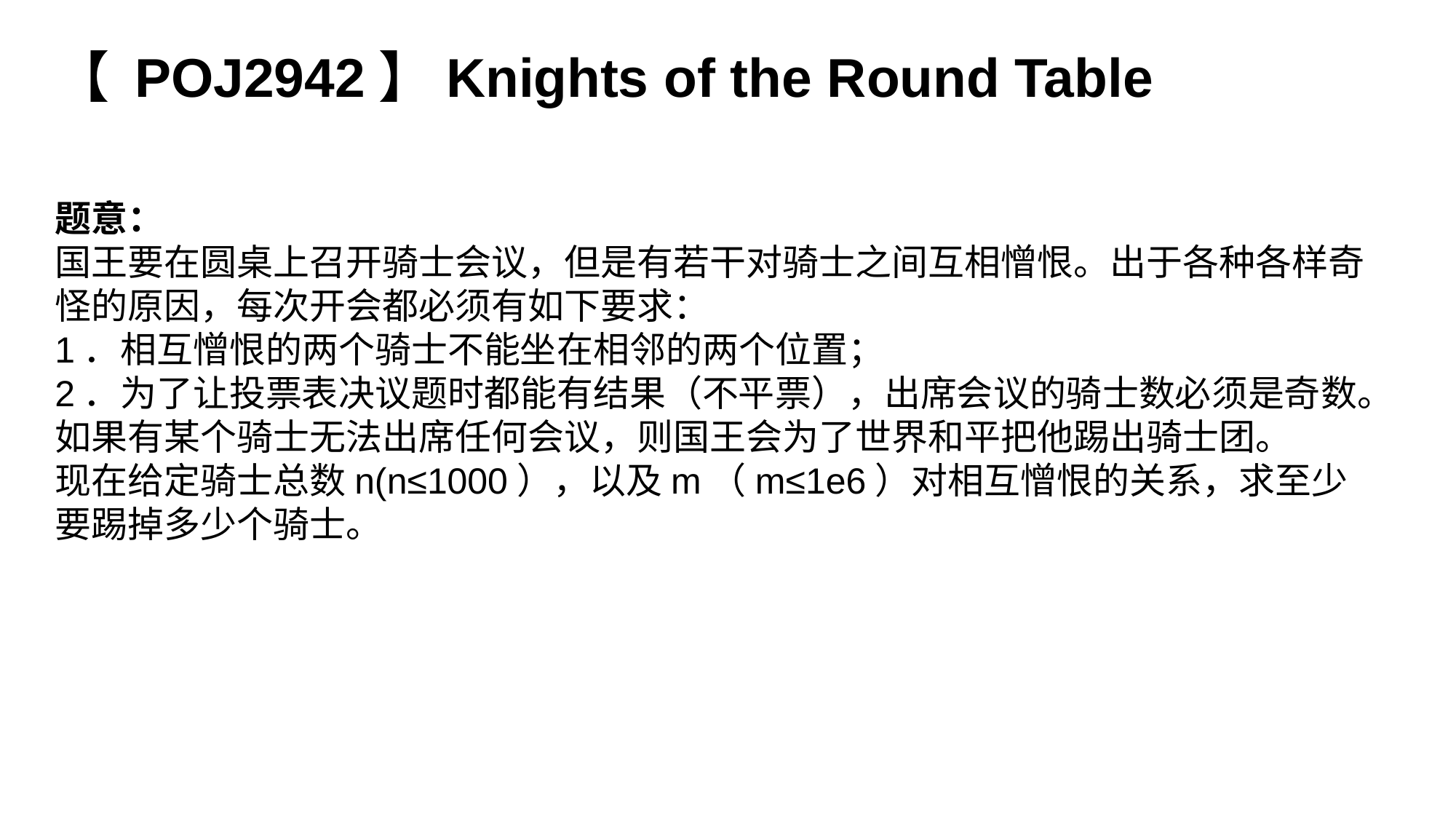

【 POJ2942】Knights of the Round Table

题意：
国王要在圆桌上召开骑士会议，但是有若干对骑士之间互相憎恨。出于各种各样奇怪的原因，每次开会都必须有如下要求：
1．相互憎恨的两个骑士不能坐在相邻的两个位置；
2．为了让投票表决议题时都能有结果（不平票），出席会议的骑士数必须是奇数。如果有某个骑士无法出席任何会议，则国王会为了世界和平把他踢出骑士团。
现在给定骑士总数n(n≤1000），以及m（m≤1e6）对相互憎恨的关系，求至少要踢掉多少个骑士。